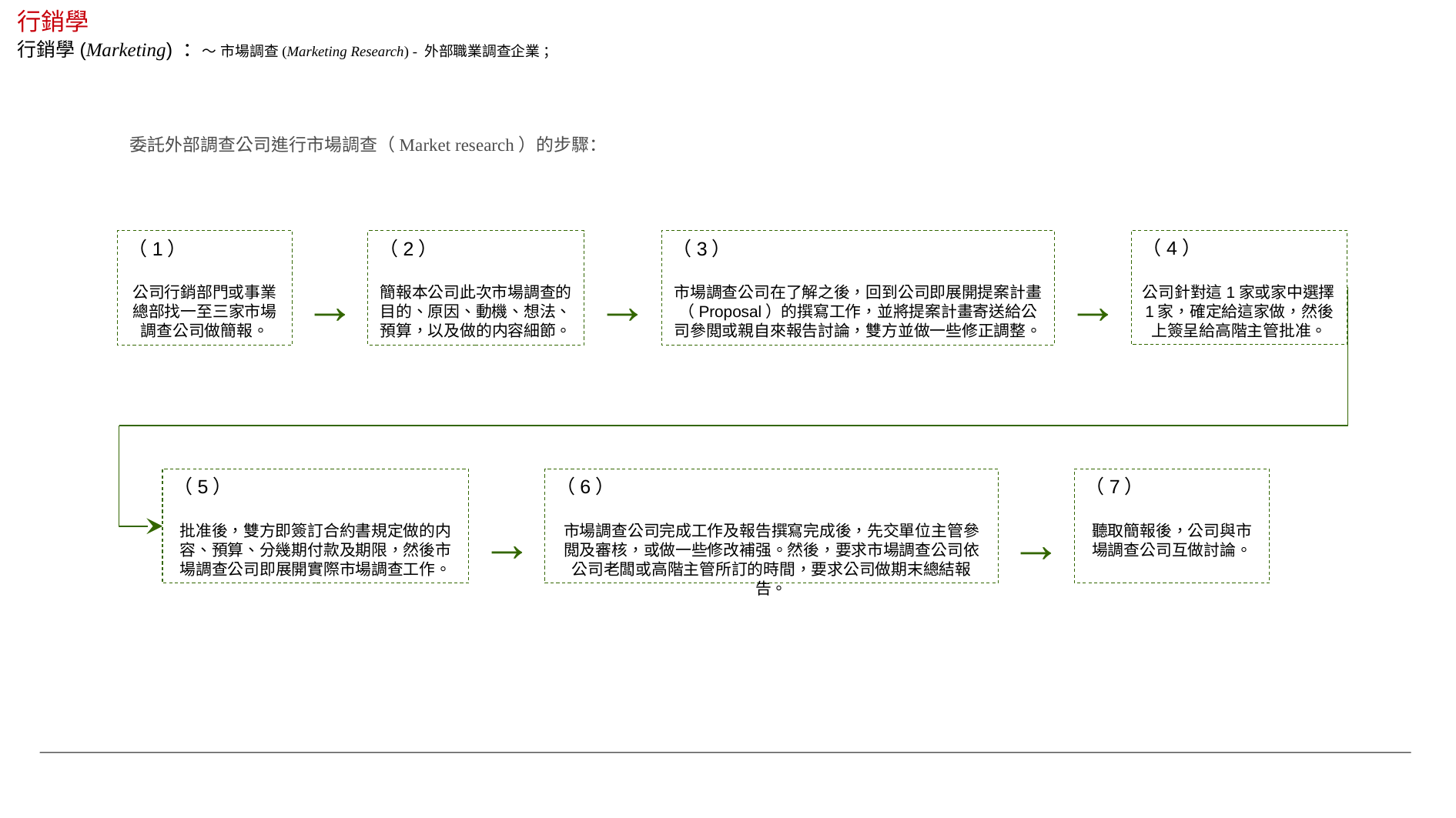

行銷學
行銷學(Marketing) ：～ 市場調查(Marketing Research) - 外部職業調查企業 ；
委託外部調查公司進行市場調查（Market research）的步驟：
（4）

公司針對這1家或家中選擇1家，確定給這家做，然後上簽呈給高階主管批准。
（1）

公司行銷部門或事業總部找一至三家市場調查公司做簡報。
（2）

簡報本公司此次市場調查的目的、原因、動機、想法、預算，以及做的内容細節。
（3）

市場調查公司在了解之後，回到公司即展開提案計畫（Proposal）的撰寫工作，並將提案計畫寄送給公司參閲或親自來報告討論，雙方並做一些修正調整。
→
→
→
（5）

批准後，雙方即簽訂合約書規定做的内容、預算、分幾期付款及期限，然後市場調查公司即展開實際市場調查工作。
（6）

市場調查公司完成工作及報告撰寫完成後，先交單位主管參閲及審核，或做一些修改補强。然後，要求市場調查公司依公司老闆或高階主管所訂的時間，要求公司做期末總結報告。
（7）

聽取簡報後，公司與市場調查公司互做討論。
→
→